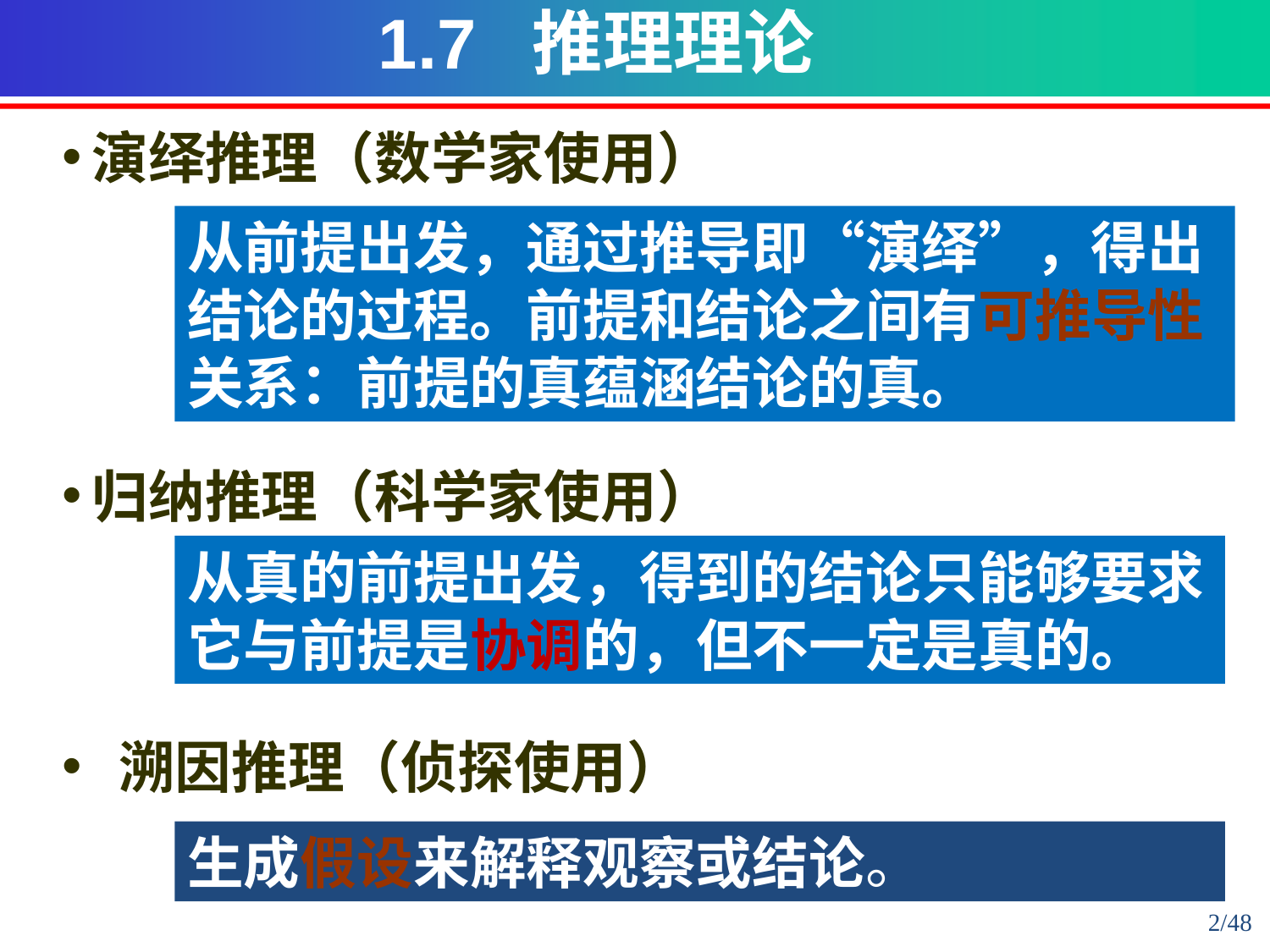

1.7  推理理论
演绎推理（数学家使用）

归纳推理（科学家使用）

 溯因推理（侦探使用）

从前提出发，通过推导即“演绎”，得出结论的过程。前提和结论之间有可推导性关系：前提的真蕴涵结论的真。
从真的前提出发，得到的结论只能够要求它与前提是协调的，但不一定是真的。
生成假设来解释观察或结论。
2/48